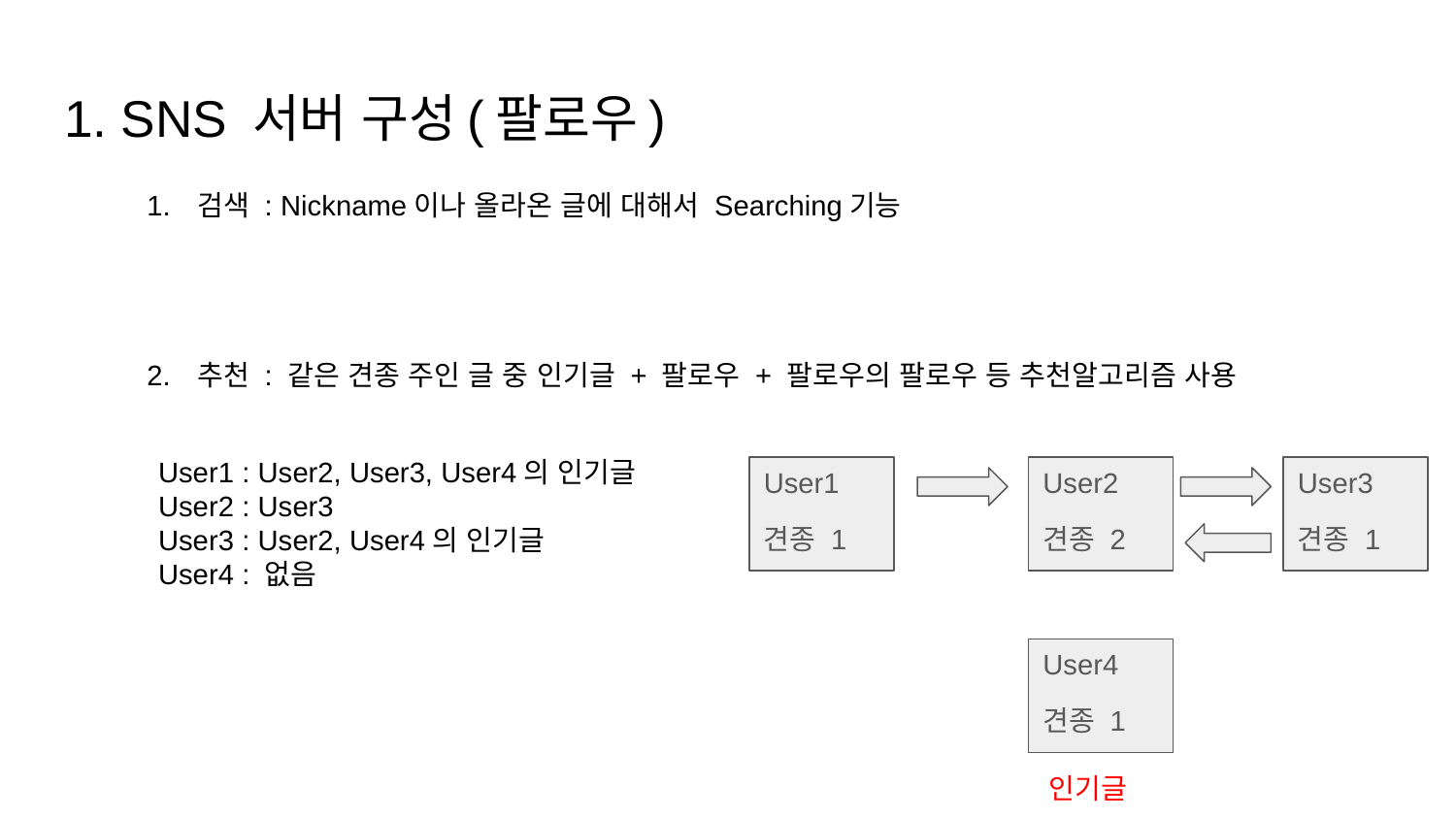

# 1. SNS 서버 구성(팔로우)
검색 : Nickname이나 올라온 글에 대해서 Searching기능

추천 : 같은 견종 주인 글 중 인기글 + 팔로우 + 팔로우의 팔로우 등 추천알고리즘 사용
User1 : User2, User3, User4의 인기글
User2 : User3
User3 : User2, User4의 인기글
User4 : 없음
User1
견종 1
User2
견종 2
User3
견종 1

User4
견종 1

인기글